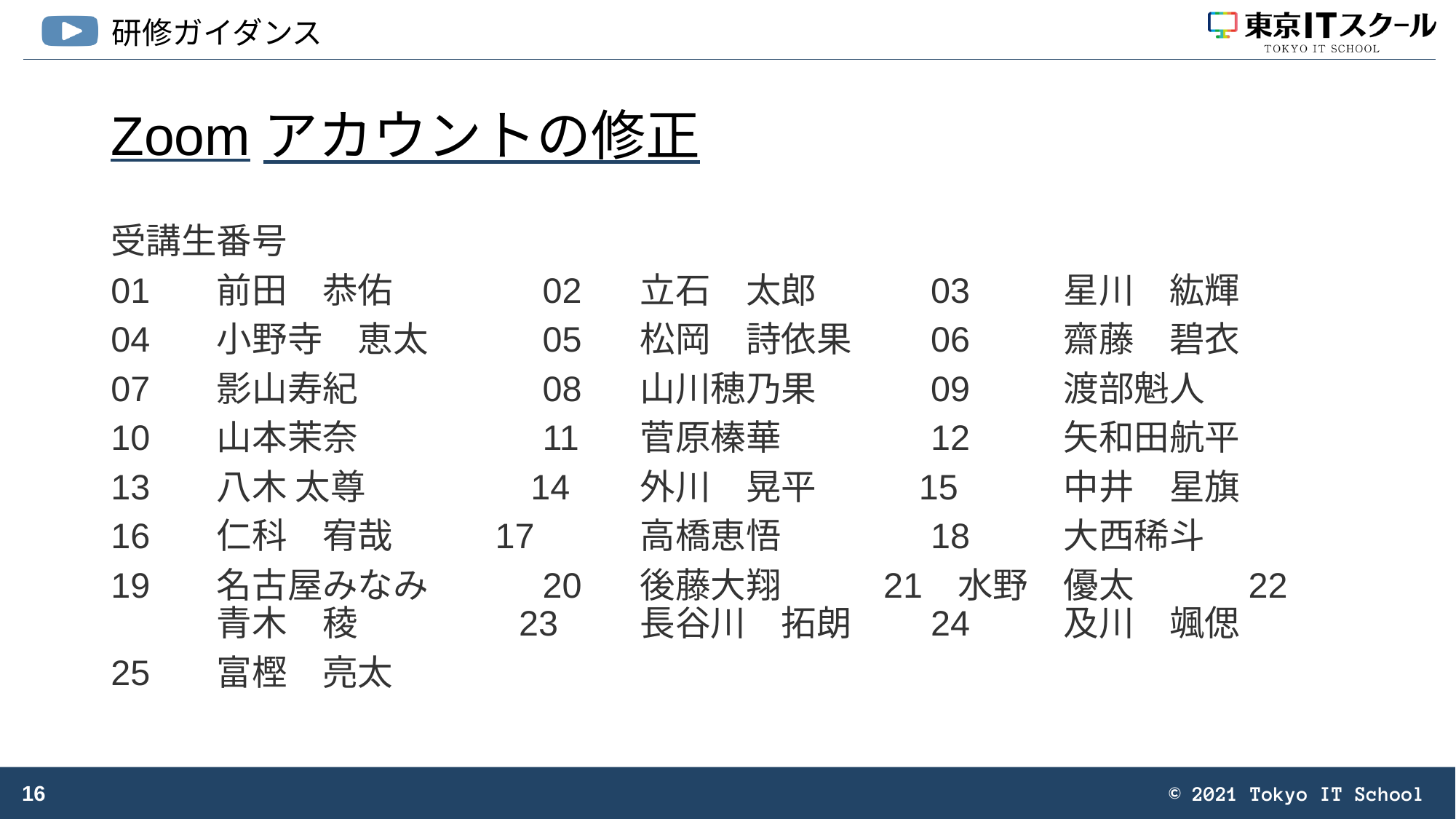

研修ガイダンス
# Zoomアカウントの修正
受講生番号
01	前田　恭佑　　　　02	立石　太郎　　　03	星川　紘輝
04	小野寺　恵太　　　05	松岡　詩依果　　06	齋藤　碧衣
07	影山寿紀　　　　　08	山川穂乃果　　　09	渡部魁人
10	山本茉奈　　　　　11	菅原榛華　　　　12	矢和田航平
13	八木 太尊　　　　  14	外川　晃平　　   15	中井　星旗
16	仁科　宥哉            17	高橋恵悟　　　　18	大西稀斗
19	名古屋みなみ　　　20	後藤大翔            21	水野　優太　　　22	青木　稜　　　      23	長谷川　拓朗　　24	及川　颯偲
25	富樫　亮太

16